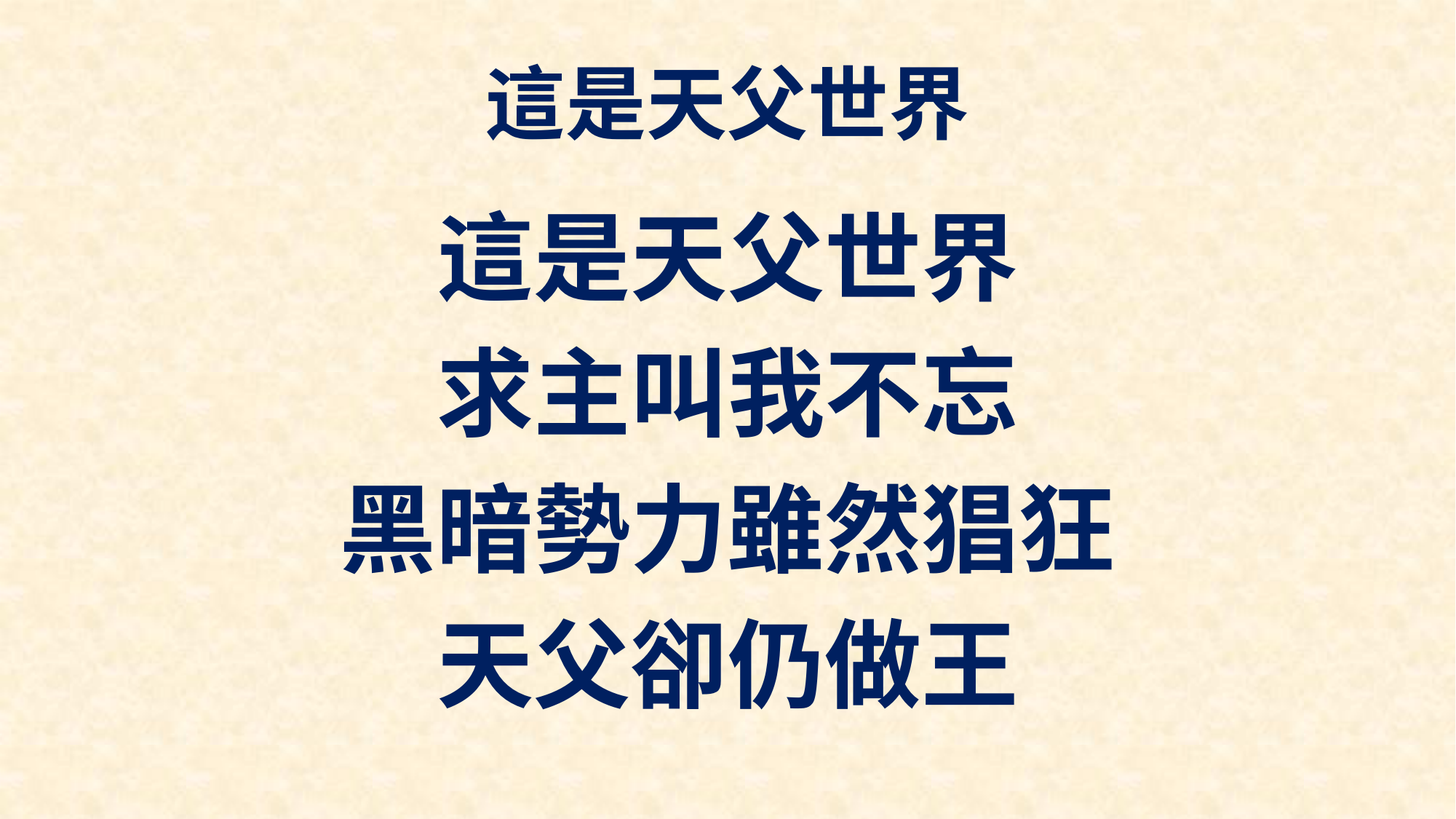

# 這是天父世界
這是天父世界
求主叫我不忘
黑暗勢力雖然猖狂
天父卻仍做王